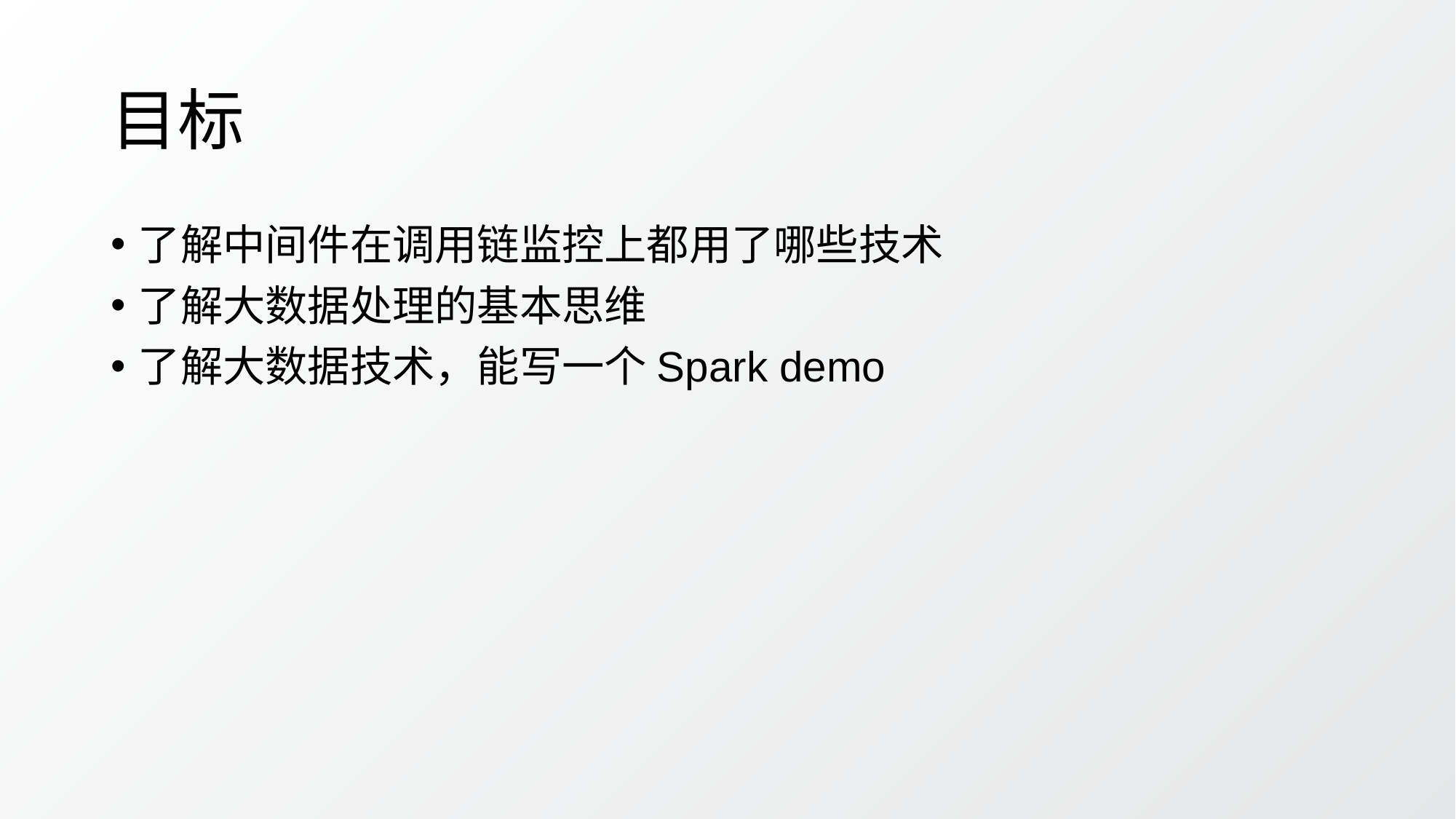

# 目标
了解中间件在调用链监控上都用了哪些技术
了解大数据处理的基本思维
了解大数据技术，能写一个Spark demo